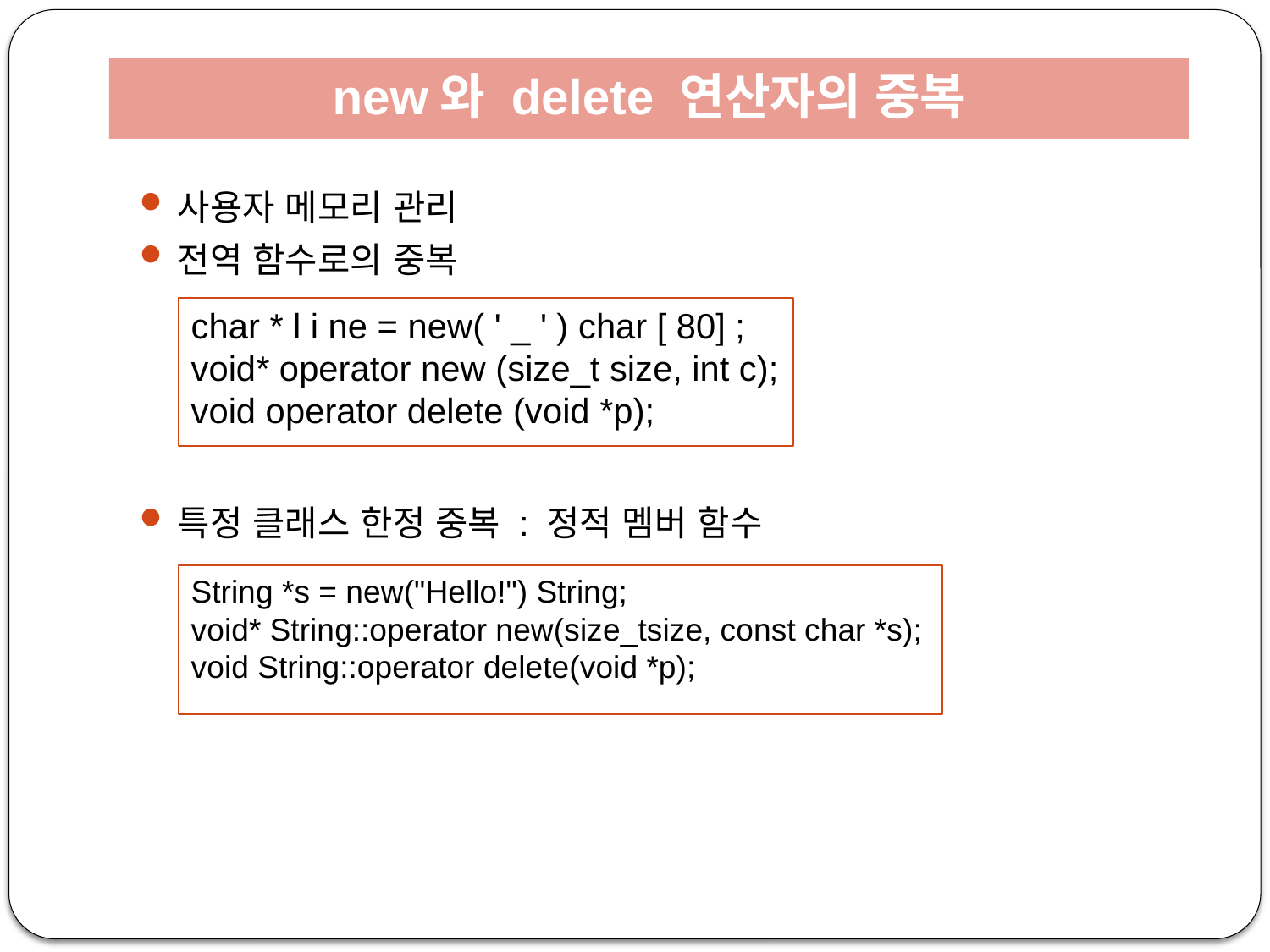

# new와 delete 연산자의 중복
사용자 메모리 관리
전역 함수로의 중복

특정 클래스 한정 중복 : 정적 멤버 함수

char * l i ne = new( ' _ ' ) char [ 80] ;
void* operator new (size_t size, int c);
void operator delete (void *p);

String *s = new("Hello!") String;
void* String::operator new(size_tsize, const char *s);
void String::operator delete(void *p);